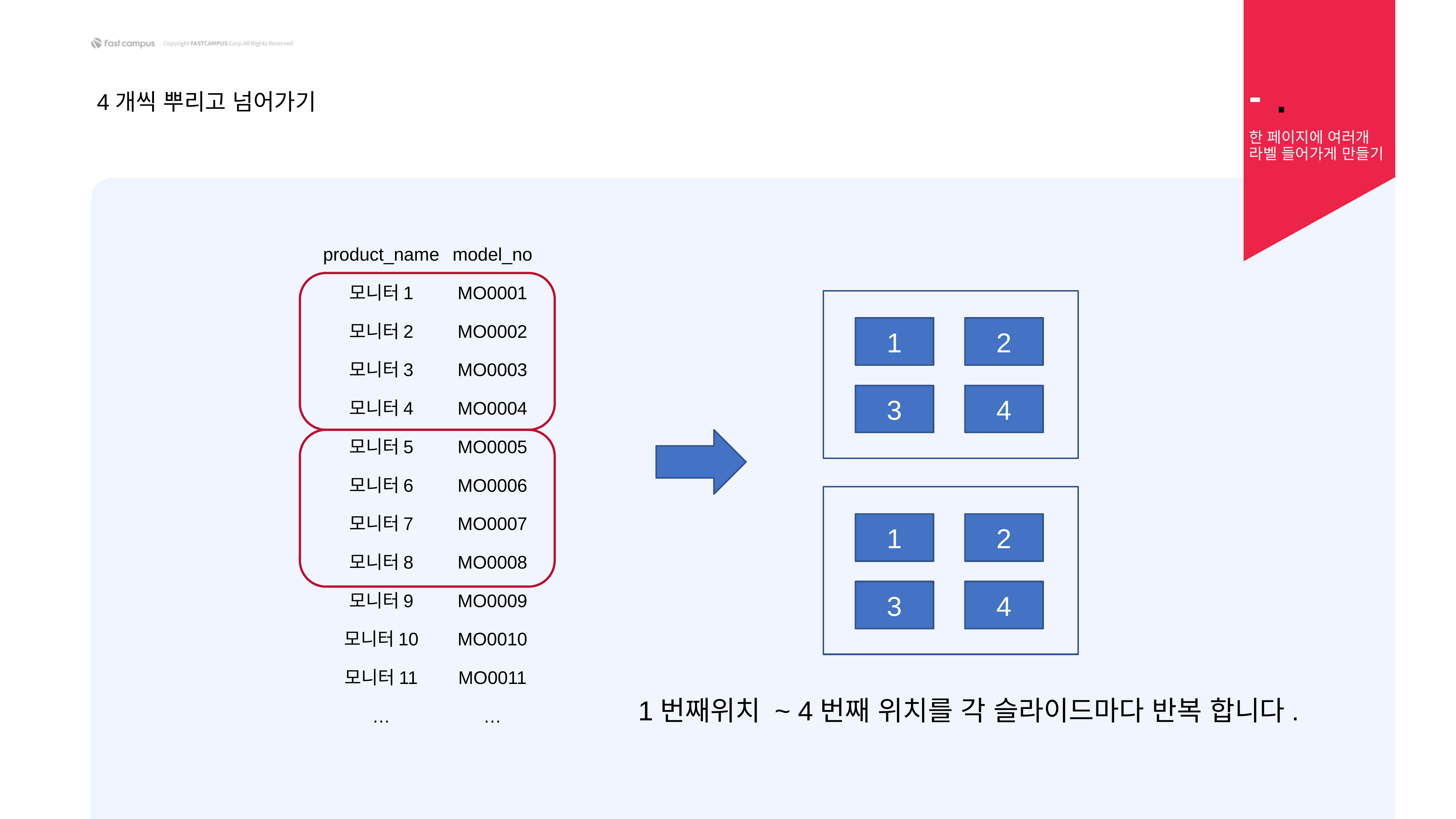

-
# 4개씩 뿌리고 넘어가기
한 페이지에 여러개 라벨 들어가게 만들기
| product\_name | model\_no |
| --- | --- |
| 모니터1 | MO0001 |
| 모니터2 | MO0002 |
| 모니터3 | MO0003 |
| 모니터4 | MO0004 |
| 모니터5 | MO0005 |
| 모니터6 | MO0006 |
| 모니터7 | MO0007 |
| 모니터8 | MO0008 |
| 모니터9 | MO0009 |
| 모니터10 | MO0010 |
| 모니터11 | MO0011 |
| … | … |

1
2
3
4

1
2
3
4
1번째위치 ~ 4번째 위치를 각 슬라이드마다 반복 합니다.